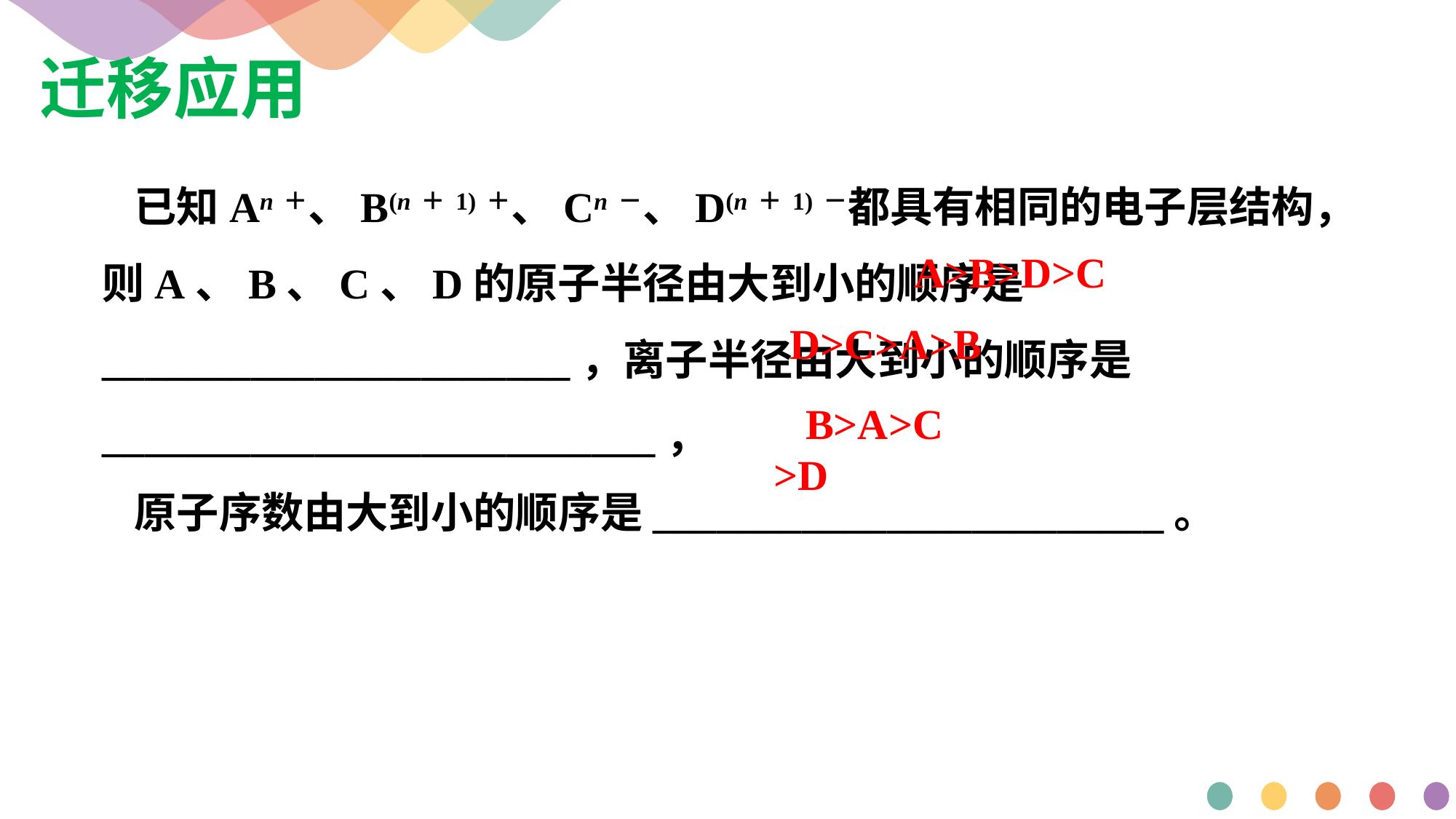

迁移应用
已知An＋、B(n＋1)＋、Cn－、D(n＋1)－都具有相同的电子层结构，则A、B、C、D的原子半径由大到小的顺序是______________________，离子半径由大到小的顺序是__________________________，
原子序数由大到小的顺序是________________________。
A>B>D>C
D>C>A>B
B>A>C>D